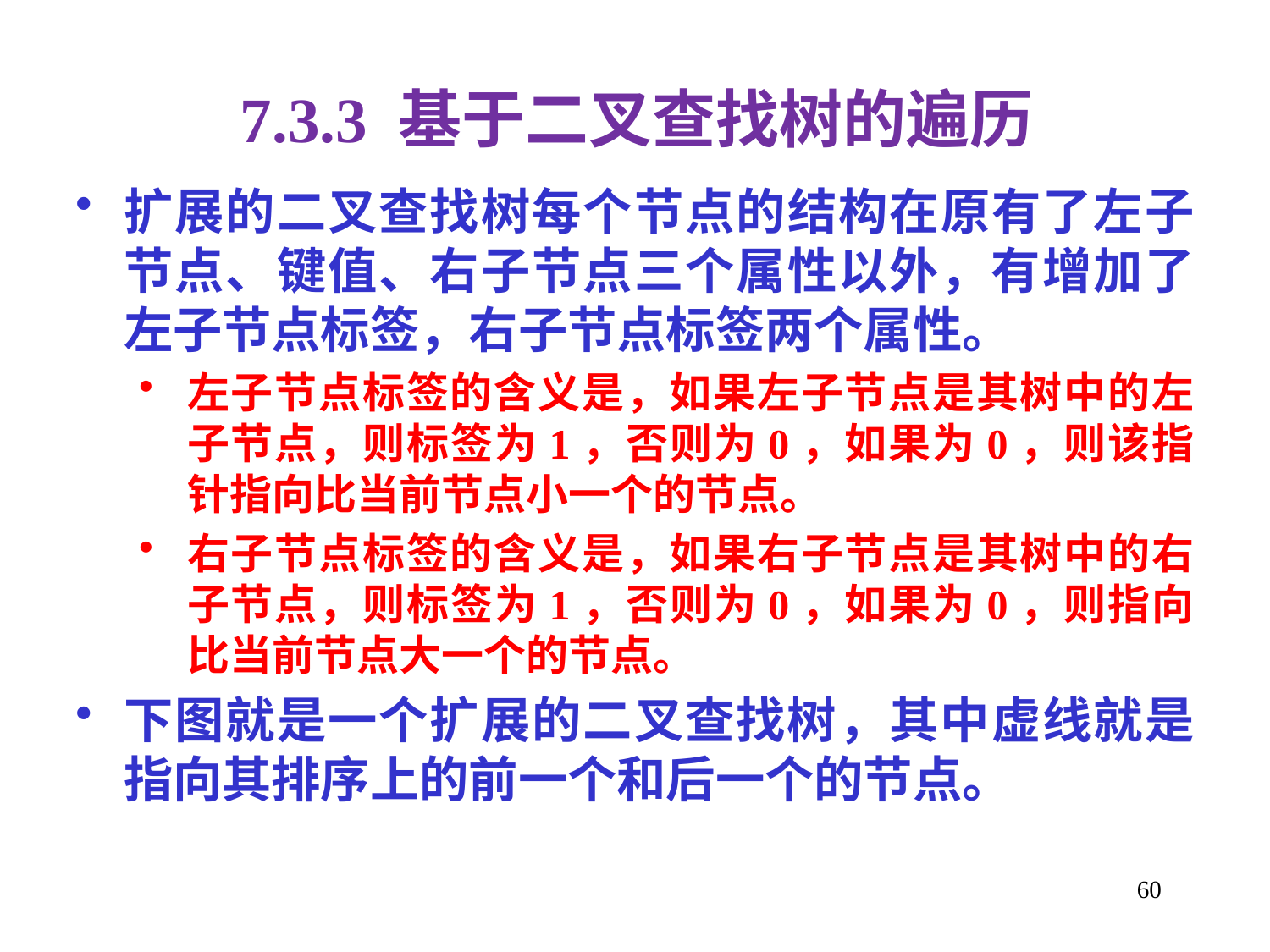

7.3.3 基于二叉查找树的遍历
扩展的二叉查找树每个节点的结构在原有了左子节点、键值、右子节点三个属性以外，有增加了左子节点标签，右子节点标签两个属性。
左子节点标签的含义是，如果左子节点是其树中的左子节点，则标签为1，否则为0，如果为0，则该指针指向比当前节点小一个的节点。
右子节点标签的含义是，如果右子节点是其树中的右子节点，则标签为1，否则为0，如果为0，则指向比当前节点大一个的节点。
下图就是一个扩展的二叉查找树，其中虚线就是指向其排序上的前一个和后一个的节点。
60